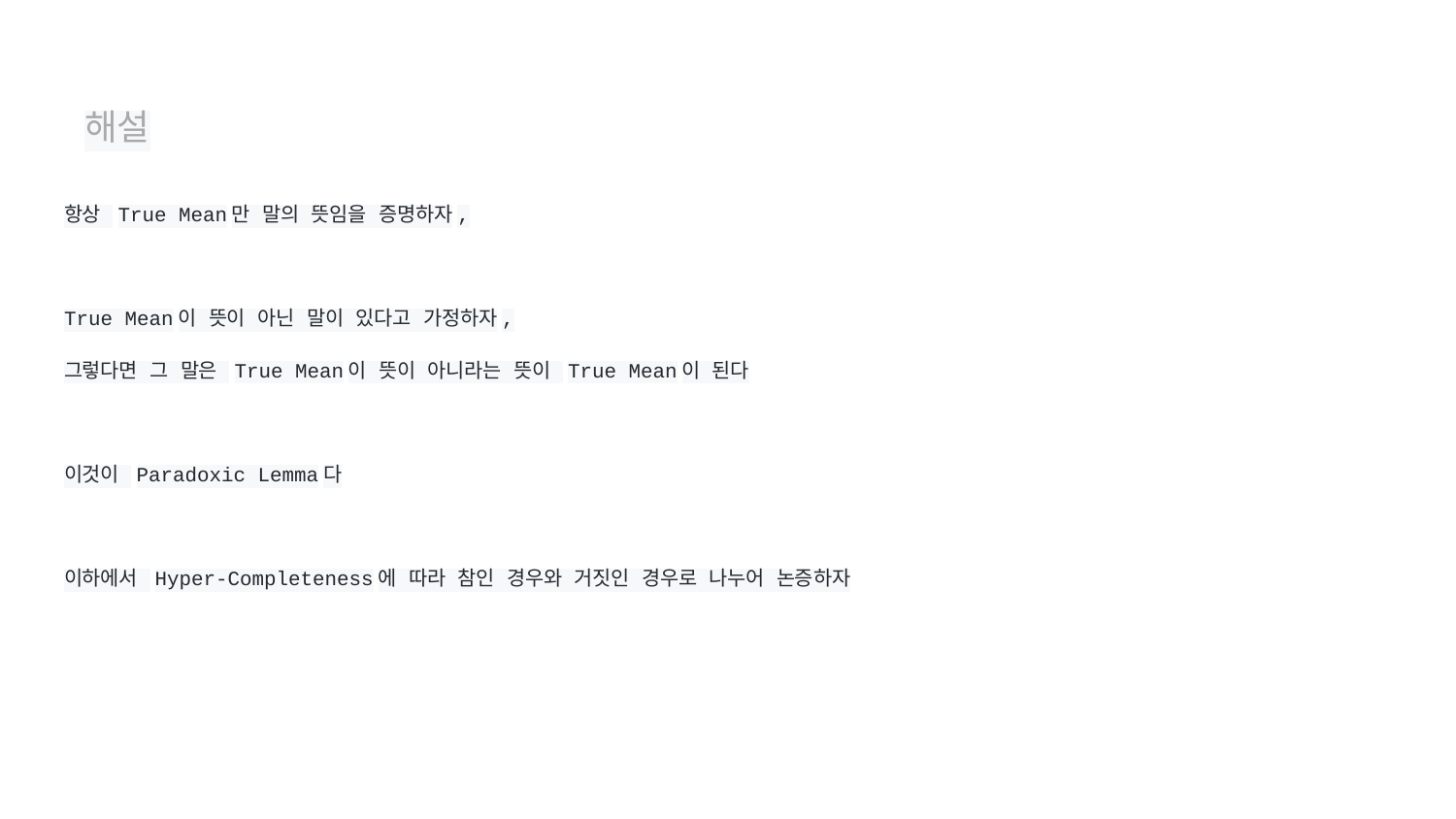

# 해설
항상 True Mean만 말의 뜻임을 증명하자,

True Mean이 뜻이 아닌 말이 있다고 가정하자,
그렇다면 그 말은 True Mean이 뜻이 아니라는 뜻이 True Mean이 된다

이것이 Paradoxic Lemma다

이하에서 Hyper-Completeness에 따라 참인 경우와 거짓인 경우로 나누어 논증하자